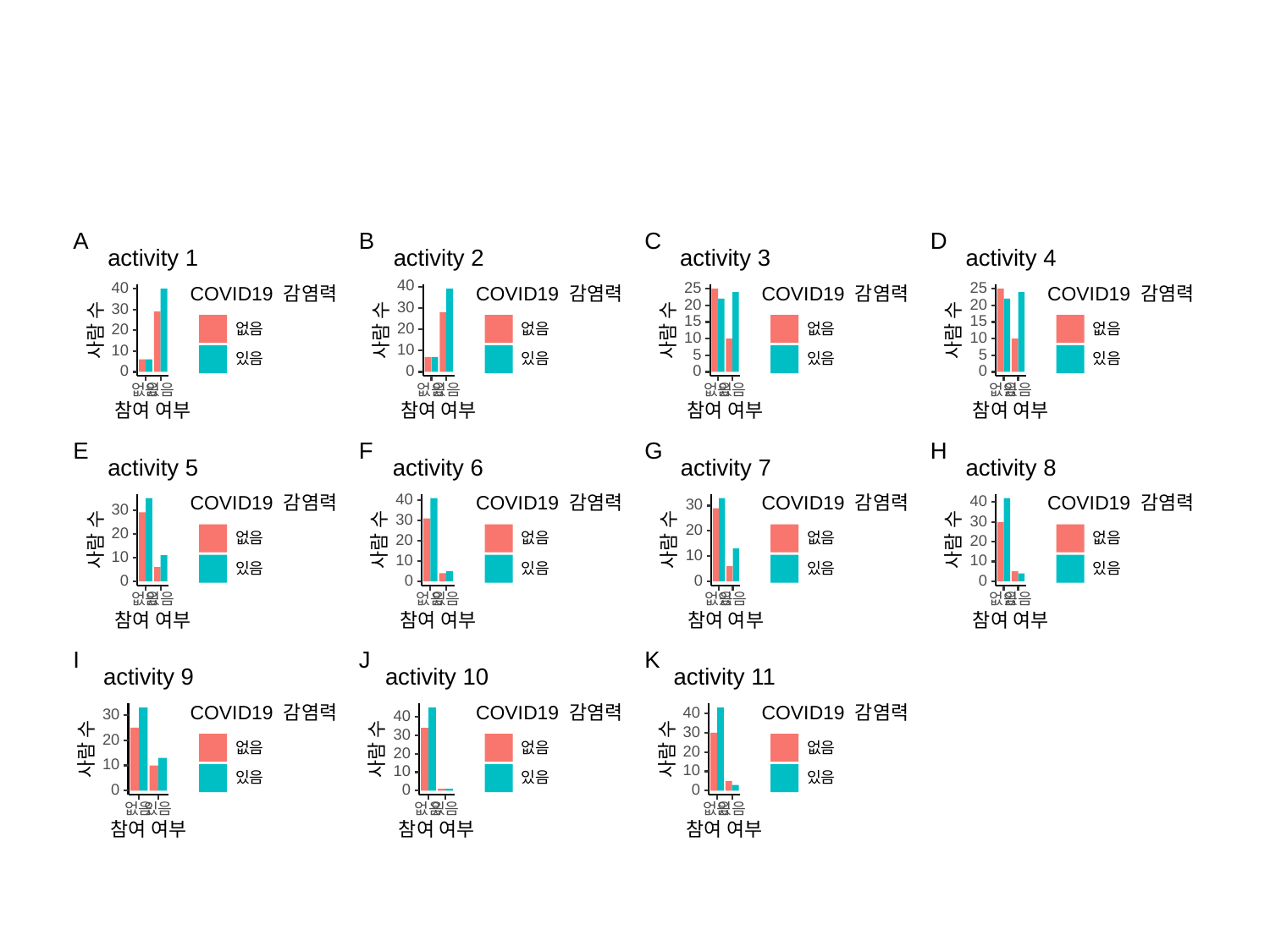

C
A
B
D
activity 1
activity 2
activity 3
activity 4

40
40
25
25

COVID19 감염력
COVID19 감염력
COVID19 감염력
COVID19 감염력

20
20
30
30

15
15

20
사람 수
사람 수
사람 수
사람 수
20
없음
없음
없음
없음

10
10

10
10

5
5

있음
있음
있음
있음

0
0
0
0

없음
있음
없음
있음
없음
있음
없음
있음
참여 여부
참여 여부
참여 여부
참여 여부

G
E
F
H
activity 6
activity 8
activity 5
activity 7

40
40
COVID19 감염력
COVID19 감염력
COVID19 감염력
COVID19 감염력

30

30

30
30

20
20

사람 수
사람 수
사람 수
사람 수

없음
없음
없음
없음
20
20

10
10

10
10

있음
있음
있음
있음

0
0
0
0

없음
있음
없음
있음
없음
있음
없음
있음
참여 여부
참여 여부
참여 여부
참여 여부

J
I
K
activity 9
activity 10
activity 11

COVID19 감염력
COVID19 감염력
COVID19 감염력

40
30
40

30

30

20

사람 수
사람 수
사람 수
없음
없음
없음
20
20

10

10
10

있음
있음
있음

0
0
0

없음
있음
없음
있음
없음
있음
참여 여부
참여 여부
참여 여부